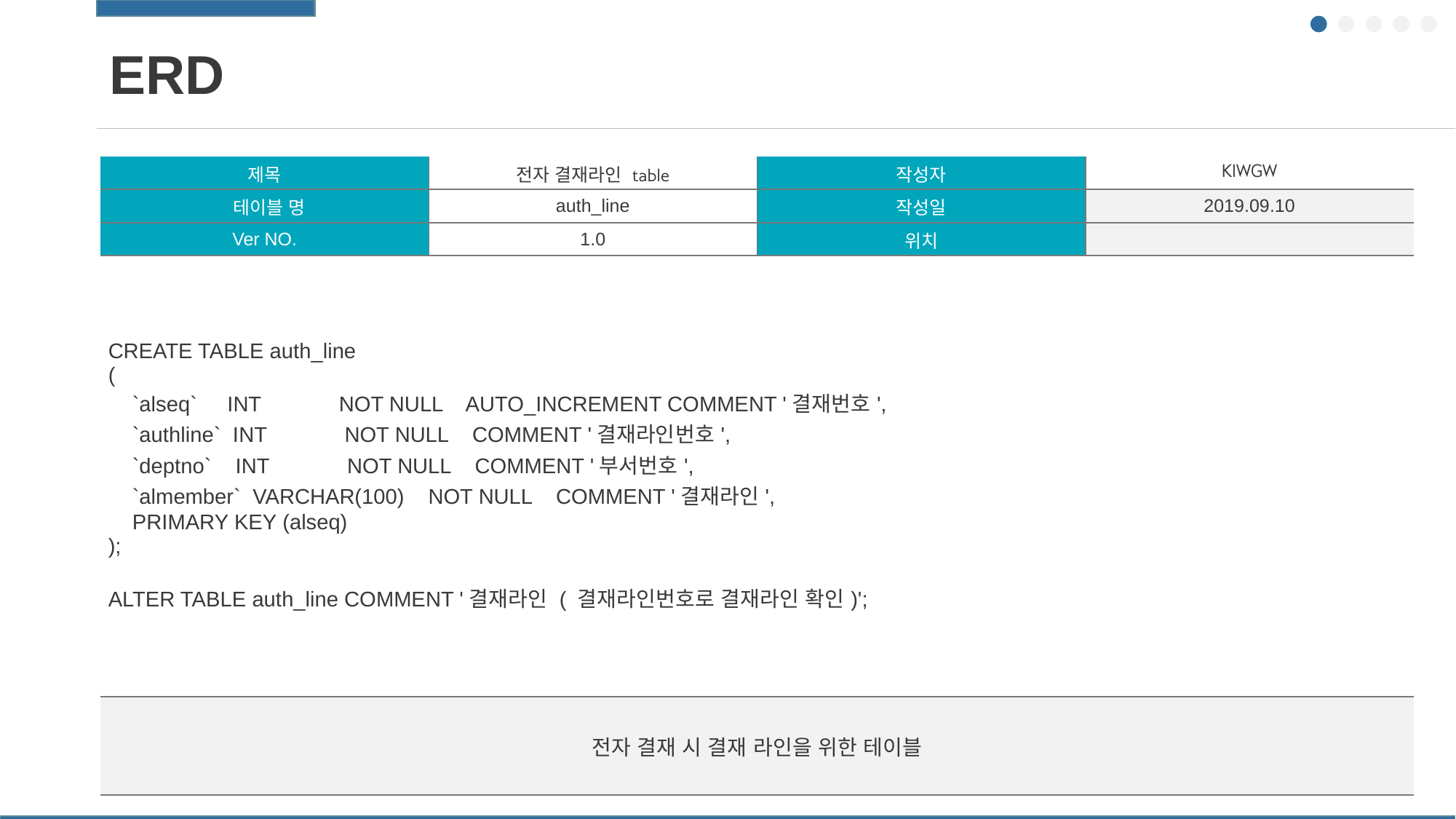

ERD
| 제목 | 전자 결재라인 table | 작성자 | KIWGW |
| --- | --- | --- | --- |
| 테이블 명 | auth\_line | 작성일 | 2019.09.10 |
| Ver NO. | 1.0 | 위치 |  |
| CREATE TABLE auth\_line ( `alseq` INT NOT NULL AUTO\_INCREMENT COMMENT '결재번호', `authline` INT NOT NULL COMMENT '결재라인번호', `deptno` INT NOT NULL COMMENT '부서번호', `almember` VARCHAR(100) NOT NULL COMMENT '결재라인', PRIMARY KEY (alseq) ); ALTER TABLE auth\_line COMMENT '결재라인 ( 결재라인번호로 결재라인 확인)'; |  |  |  |
| 전자 결재 시 결재 라인을 위한 테이블 |  |  |  |